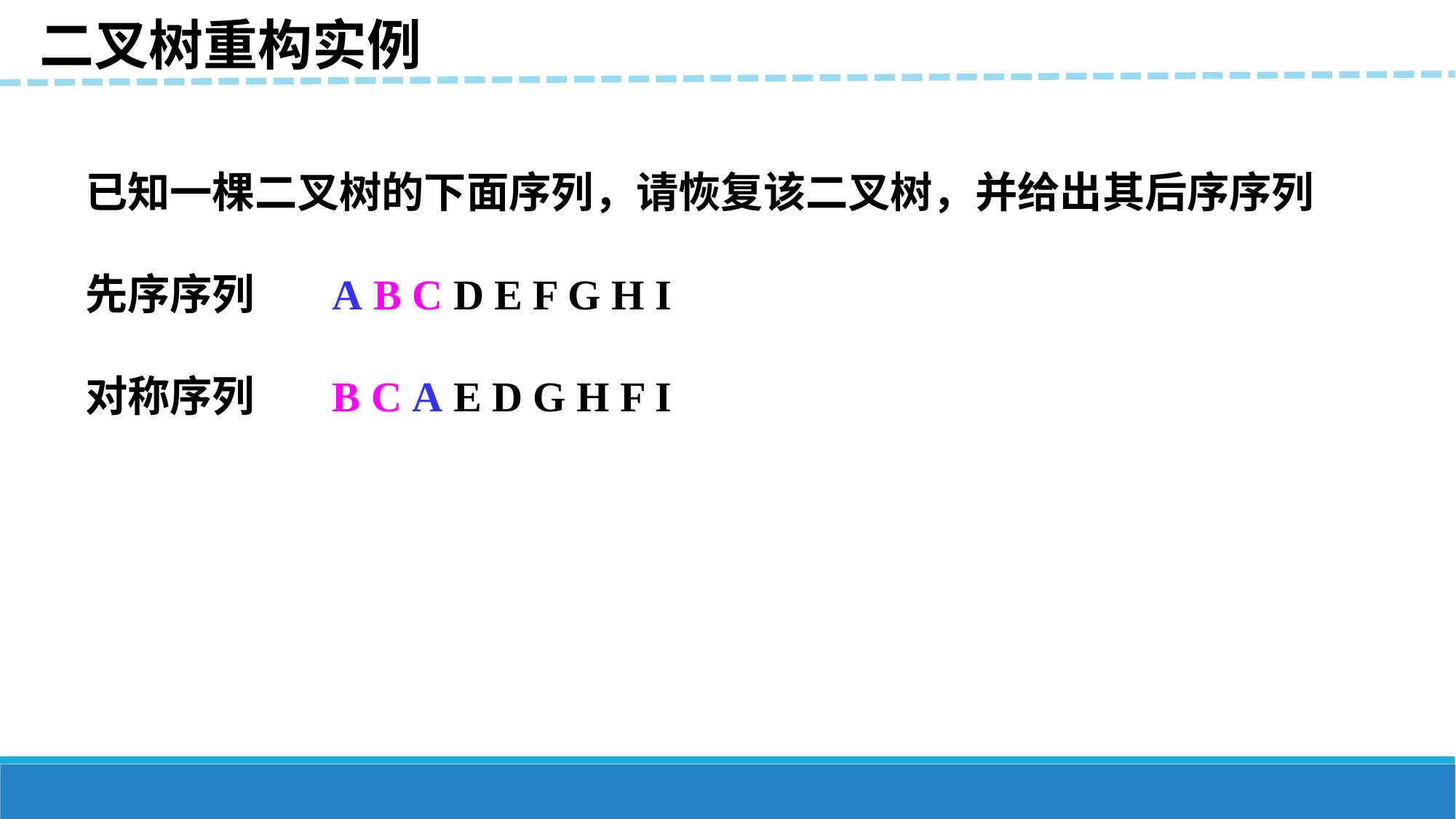

二叉树重构实例
已知一棵二叉树的下面序列，请恢复该二叉树，并给出其后序序列

先序序列       A B C D E F G H I

对称序列       B C A E D G H F I